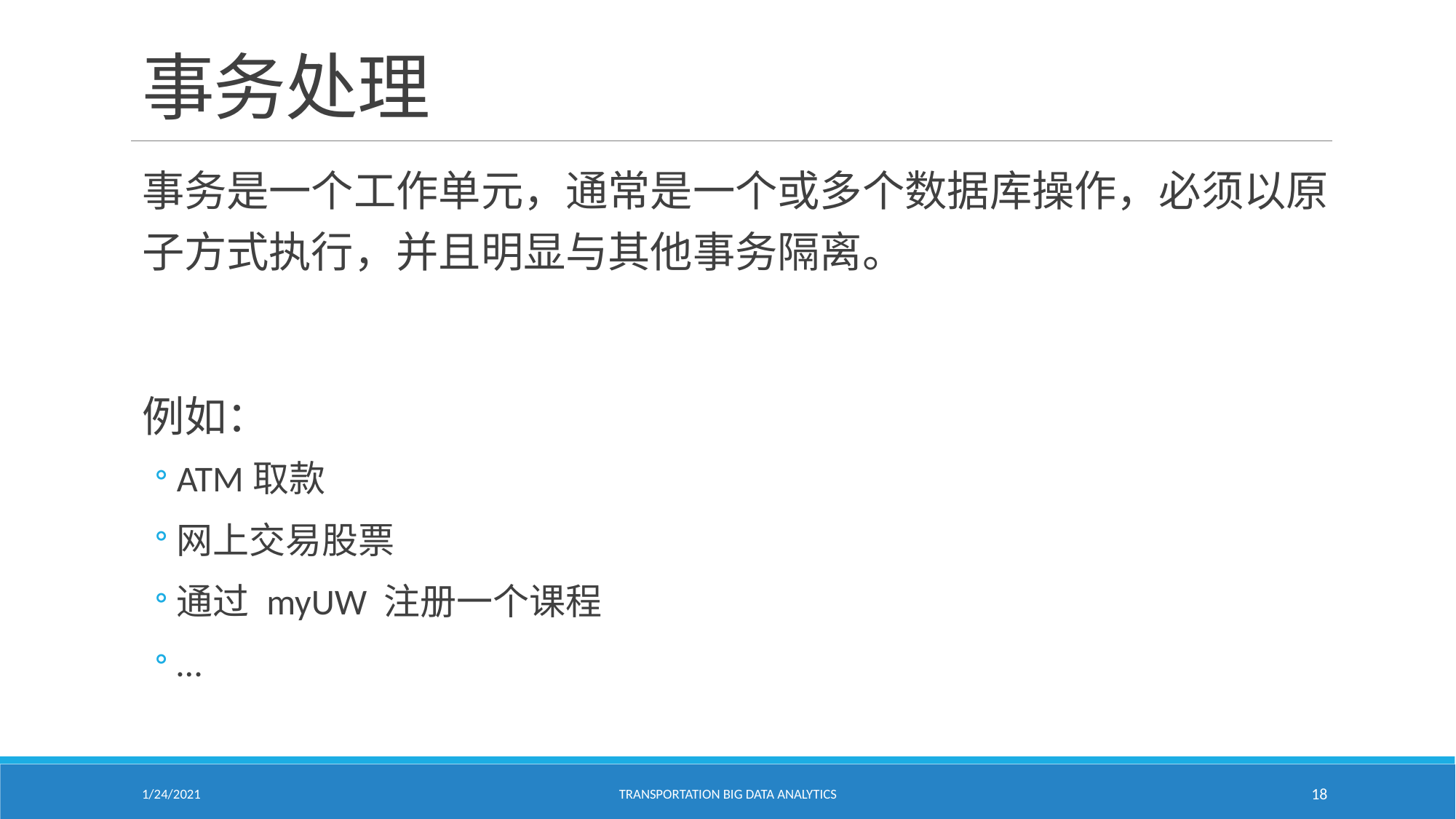

# 事务处理
事务是一个工作单元，通常是一个或多个数据库操作，必须以原子方式执行，并且明显与其他事务隔离。

例如：
ATM取款
网上交易股票
通过 myUW 注册一个课程
…

1/24/2021
Transportation Big Data Analytics
18